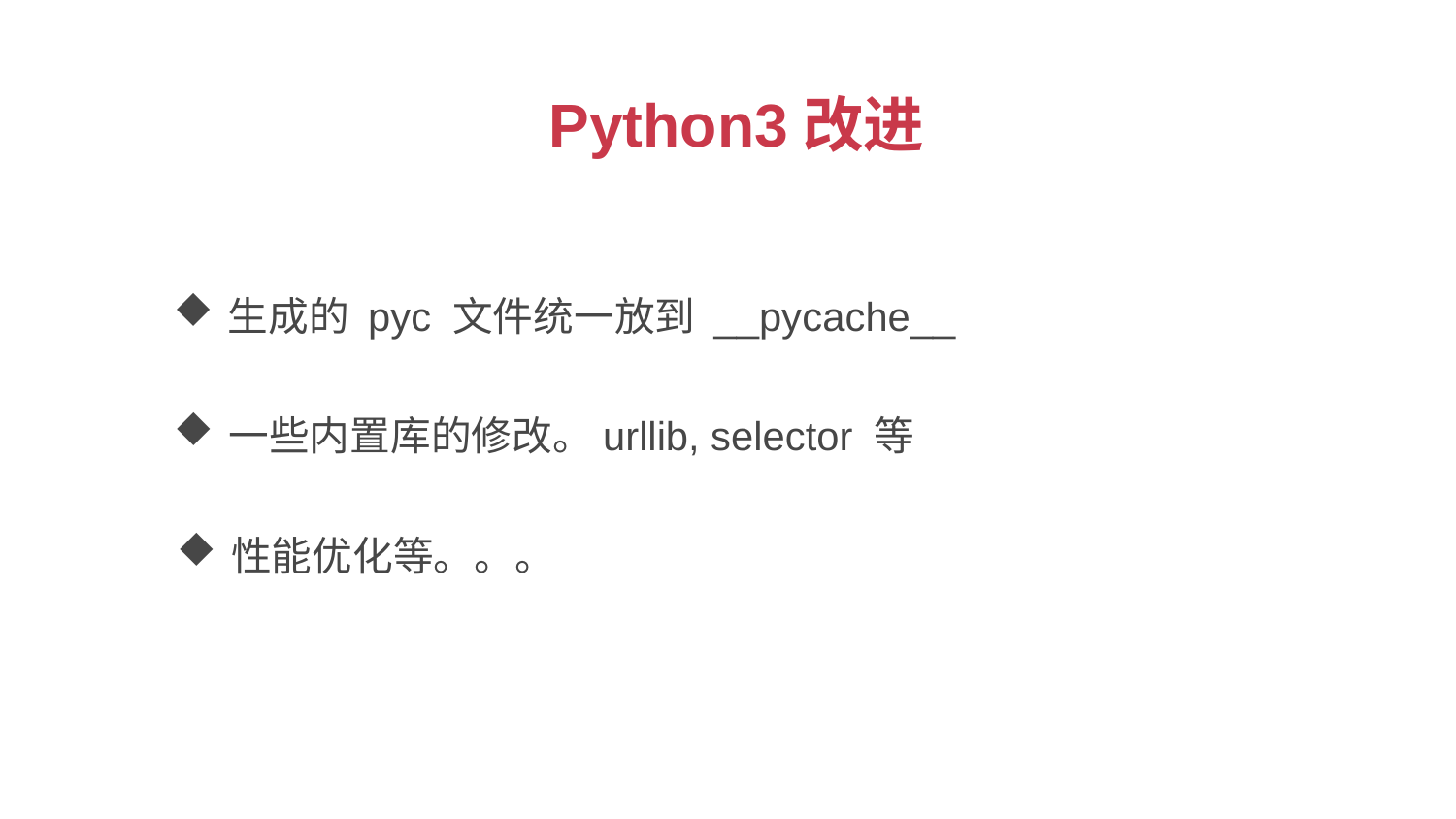

Python3改进
生成的 pyc 文件统一放到 __pycache__
一些内置库的修改。urllib, selector 等
性能优化等。。。